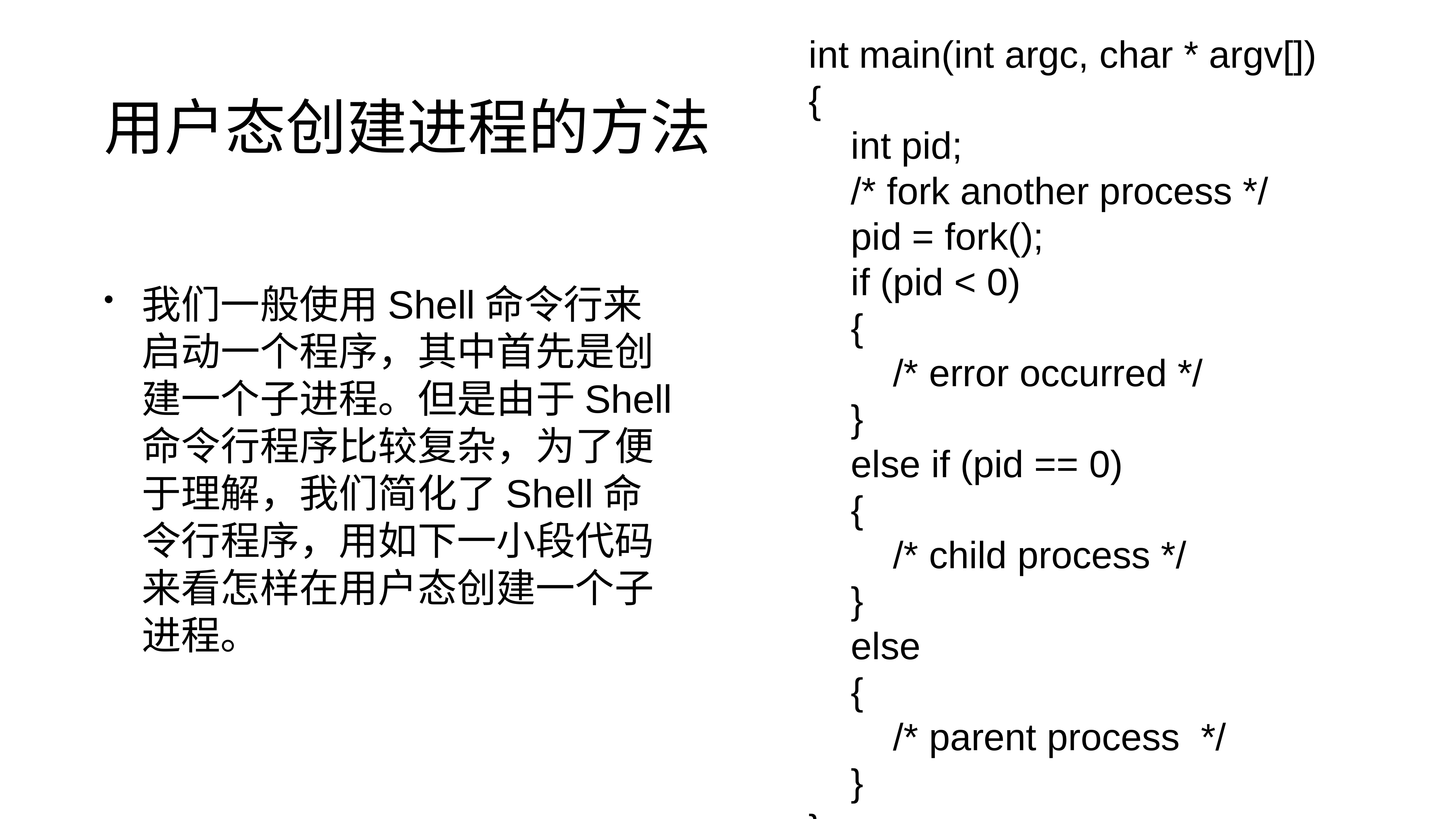

#include <stdio.h>
#include <stdlib.h>
#include <unistd.h>

int main(int argc, char * argv[])
{
    int pid;
    /* fork another process */
    pid = fork();
    if (pid < 0)
    {
        /* error occurred */
    }
    else if (pid == 0)
    {
        /* child process */
    }
    else
    {
        /* parent process  */
    }
}
# 用户态创建进程的方法
我们一般使用Shell命令行来启动一个程序，其中首先是创建一个子进程。但是由于Shell命令行程序比较复杂，为了便于理解，我们简化了Shell命令行程序，用如下一小段代码来看怎样在用户态创建一个子进程。